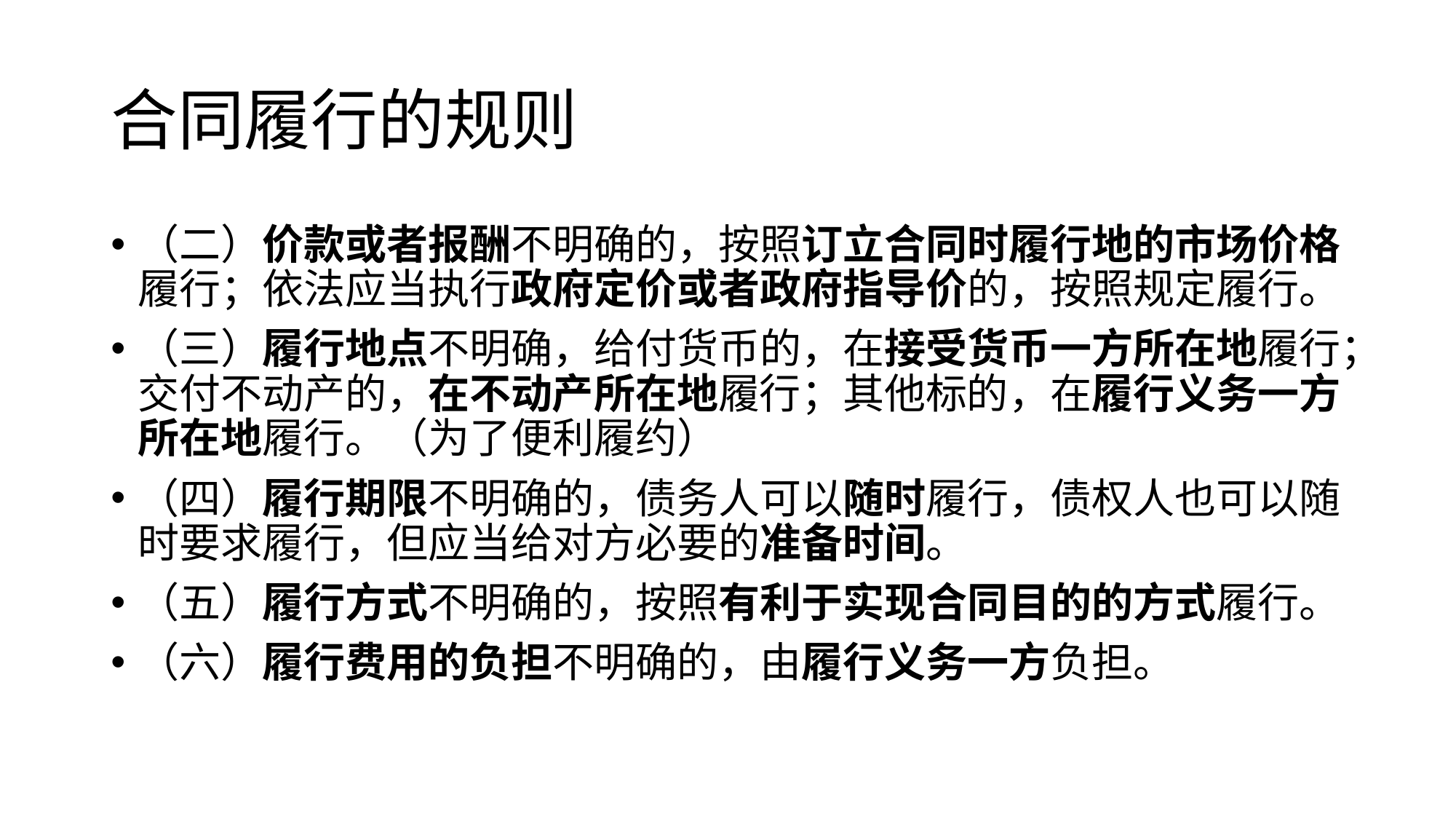

# 合同履行的规则
（二）价款或者报酬不明确的，按照订立合同时履行地的市场价格履行；依法应当执行政府定价或者政府指导价的，按照规定履行。
（三）履行地点不明确，给付货币的，在接受货币一方所在地履行；交付不动产的，在不动产所在地履行；其他标的，在履行义务一方所在地履行。（为了便利履约）
（四）履行期限不明确的，债务人可以随时履行，债权人也可以随时要求履行，但应当给对方必要的准备时间。
（五）履行方式不明确的，按照有利于实现合同目的的方式履行。
（六）履行费用的负担不明确的，由履行义务一方负担。